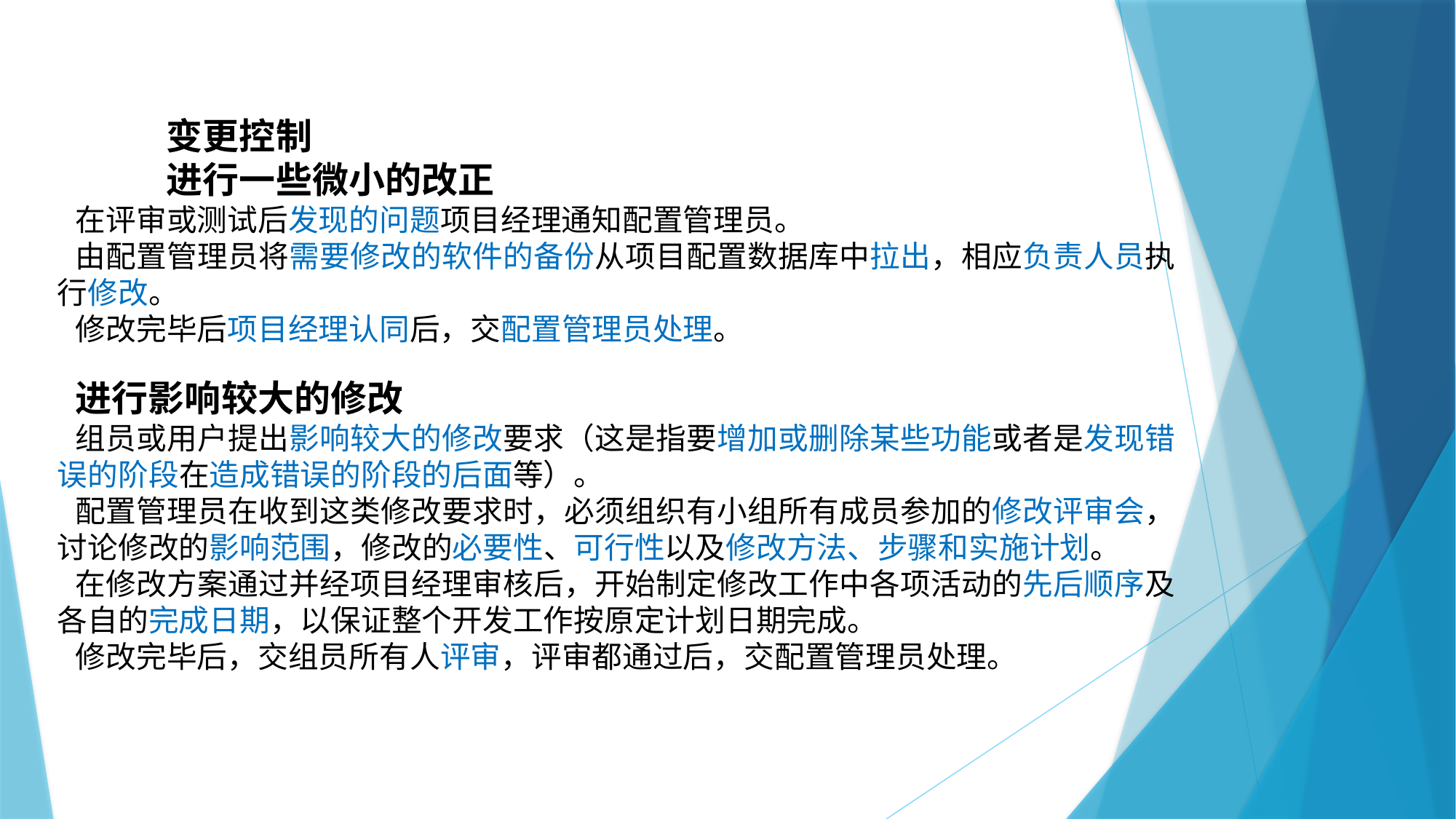

变更控制
进行一些微小的改正
在评审或测试后发现的问题项目经理通知配置管理员。
由配置管理员将需要修改的软件的备份从项目配置数据库中拉出，相应负责人员执行修改。
修改完毕后项目经理认同后，交配置管理员处理。

进行影响较大的修改
组员或用户提出影响较大的修改要求（这是指要增加或删除某些功能或者是发现错误的阶段在造成错误的阶段的后面等）。
配置管理员在收到这类修改要求时，必须组织有小组所有成员参加的修改评审会，讨论修改的影响范围，修改的必要性、可行性以及修改方法、步骤和实施计划。
在修改方案通过并经项目经理审核后，开始制定修改工作中各项活动的先后顺序及各自的完成日期，以保证整个开发工作按原定计划日期完成。
修改完毕后，交组员所有人评审，评审都通过后，交配置管理员处理。